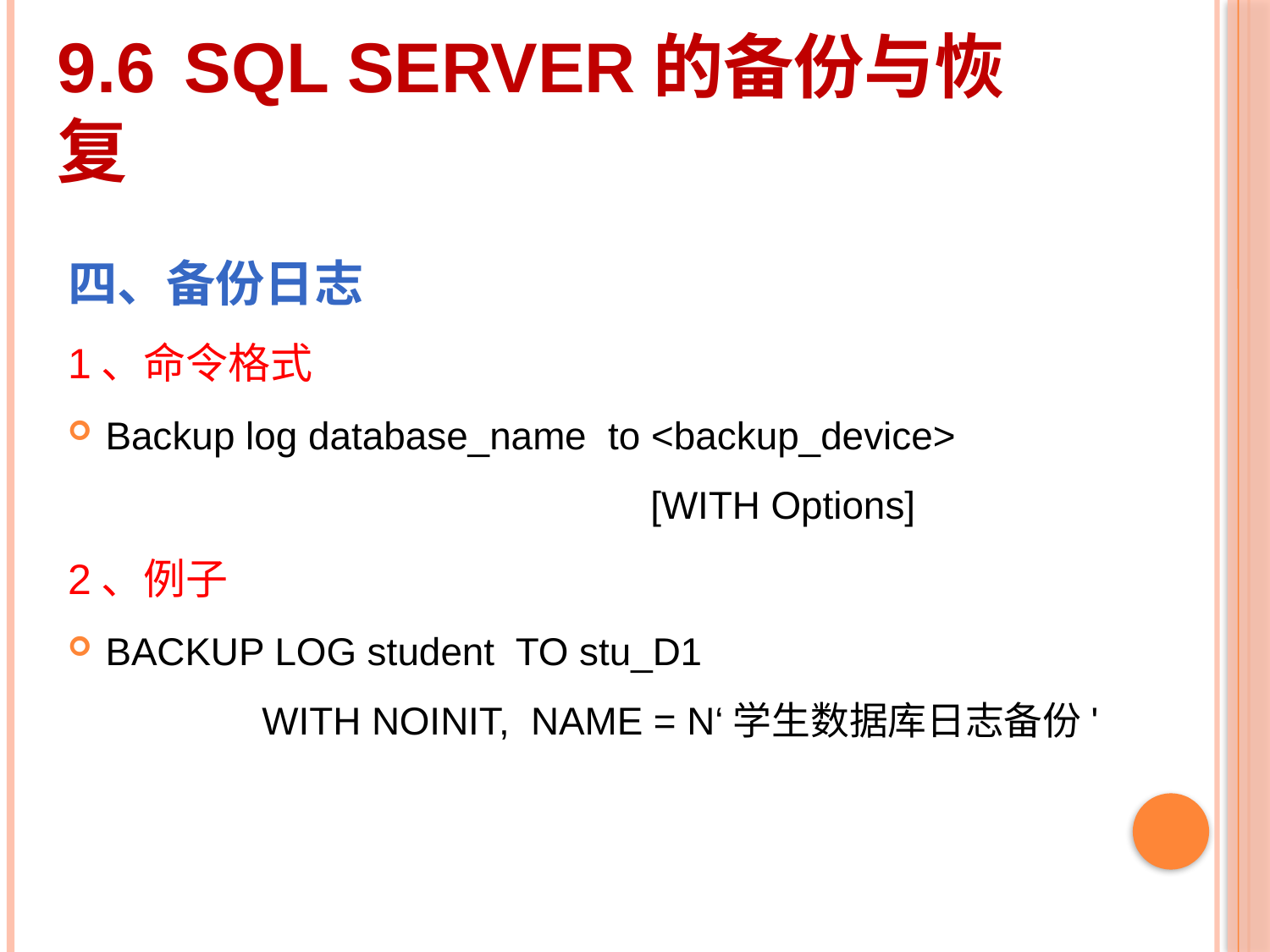

# 9.6	SQL SERVER的备份与恢复
四、备份日志
1、命令格式
Backup log database_name  to <backup_device>
                                                      [WITH Options]
2、例子
BACKUP LOG student  TO stu_D1
                  WITH NOINIT,  NAME = N‘学生数据库日志备份'